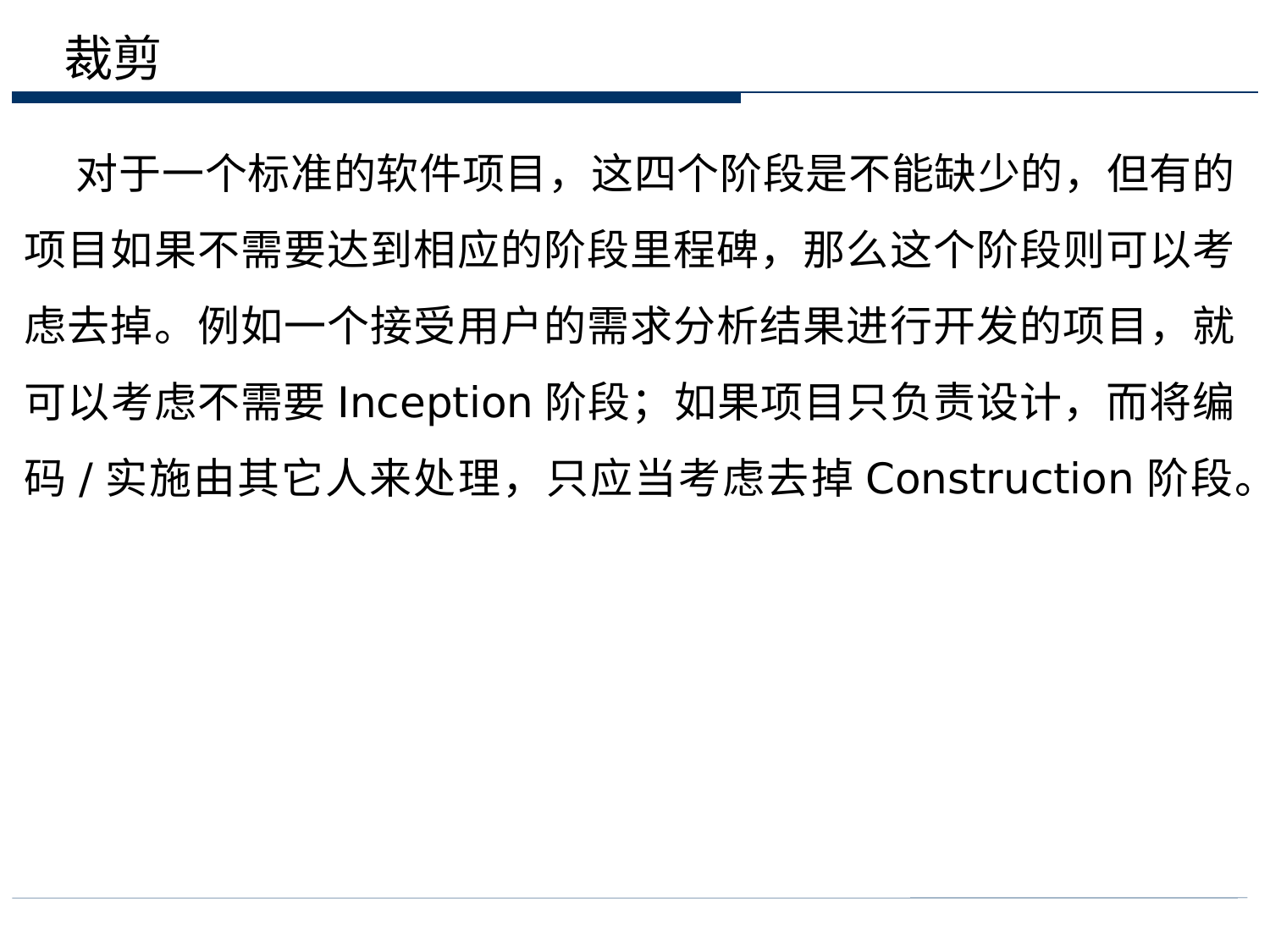

# 裁剪
    对于一个标准的软件项目，这四个阶段是不能缺少的，但有的项目如果不需要达到相应的阶段里程碑，那么这个阶段则可以考虑去掉。例如一个接受用户的需求分析结果进行开发的项目，就可以考虑不需要Inception阶段；如果项目只负责设计，而将编码/实施由其它人来处理，只应当考虑去掉Construction阶段。

37